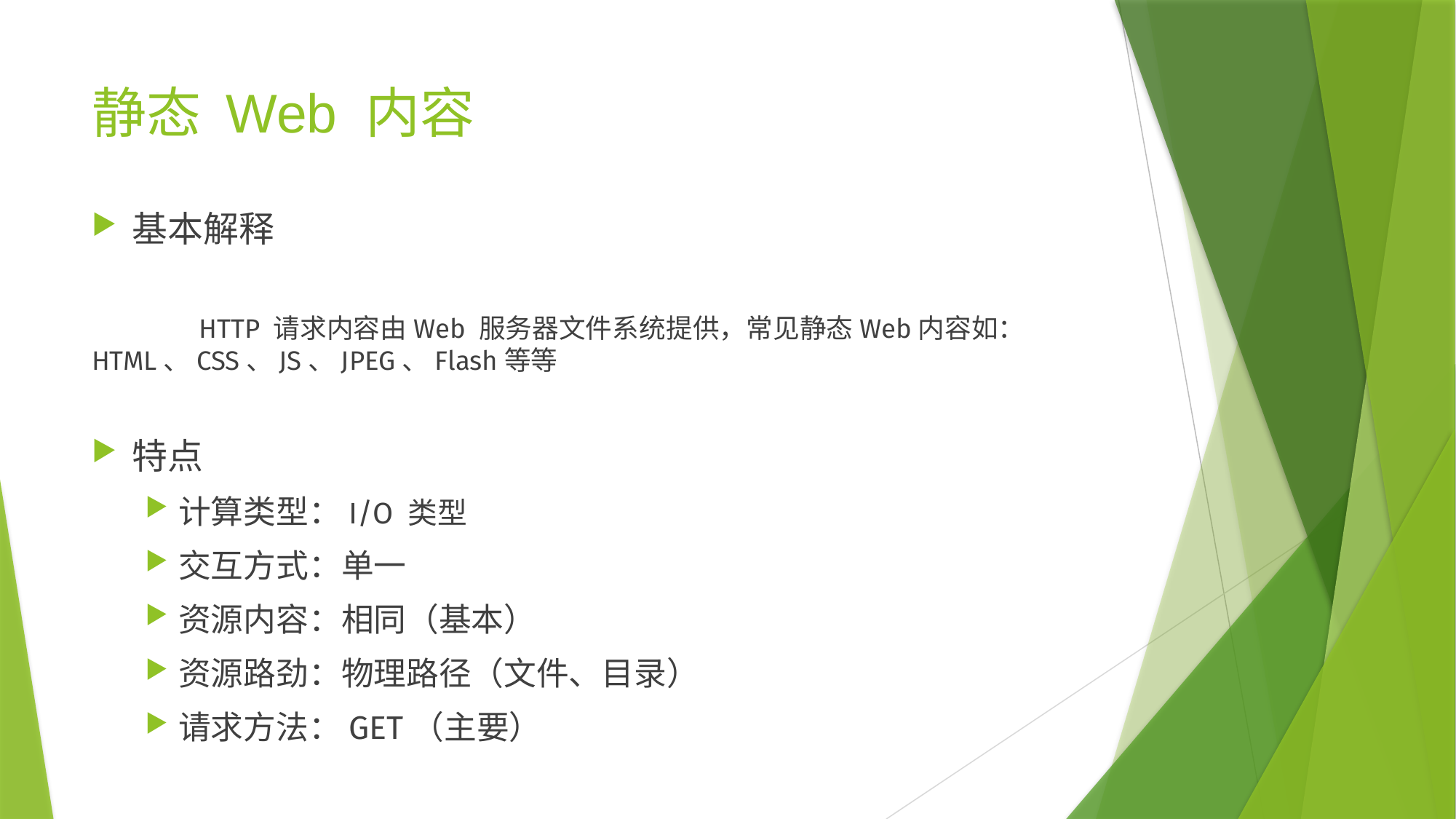

# 静态 Web 内容
基本解释

	HTTP 请求内容由Web 服务器文件系统提供，常见静态Web内容如：HTML、CSS、JS、JPEG、Flash等等

特点
计算类型：I/O 类型
交互方式：单一
资源内容：相同（基本）
资源路劲：物理路径（文件、目录）
请求方法：GET（主要）